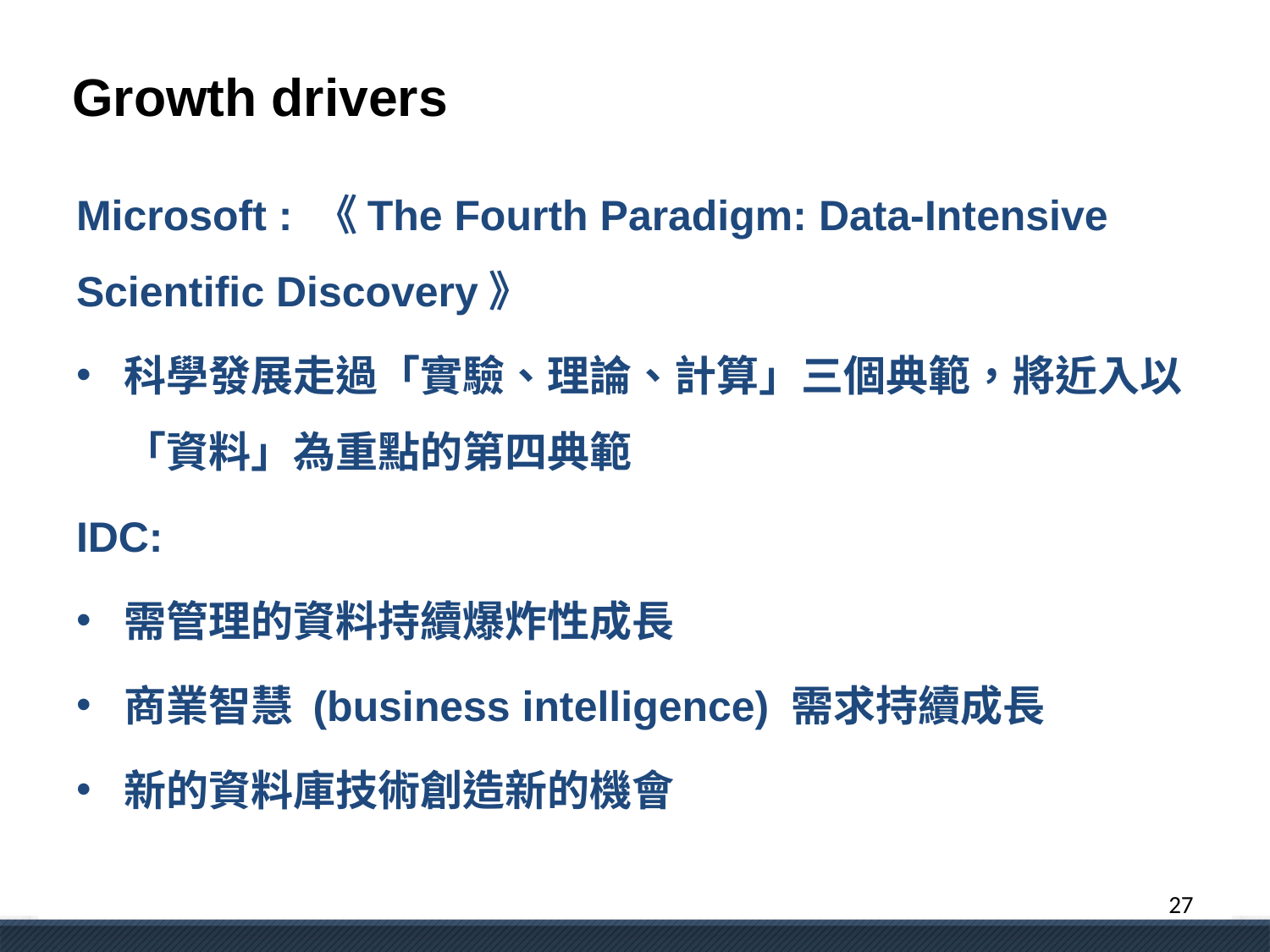

# Growth drivers
Microsoft : 《The Fourth Paradigm: Data-Intensive Scientific Discovery》
科學發展走過「實驗、理論、計算」三個典範，將近入以「資料」為重點的第四典範
IDC:
需管理的資料持續爆炸性成長
商業智慧 (business intelligence) 需求持續成長
新的資料庫技術創造新的機會
27